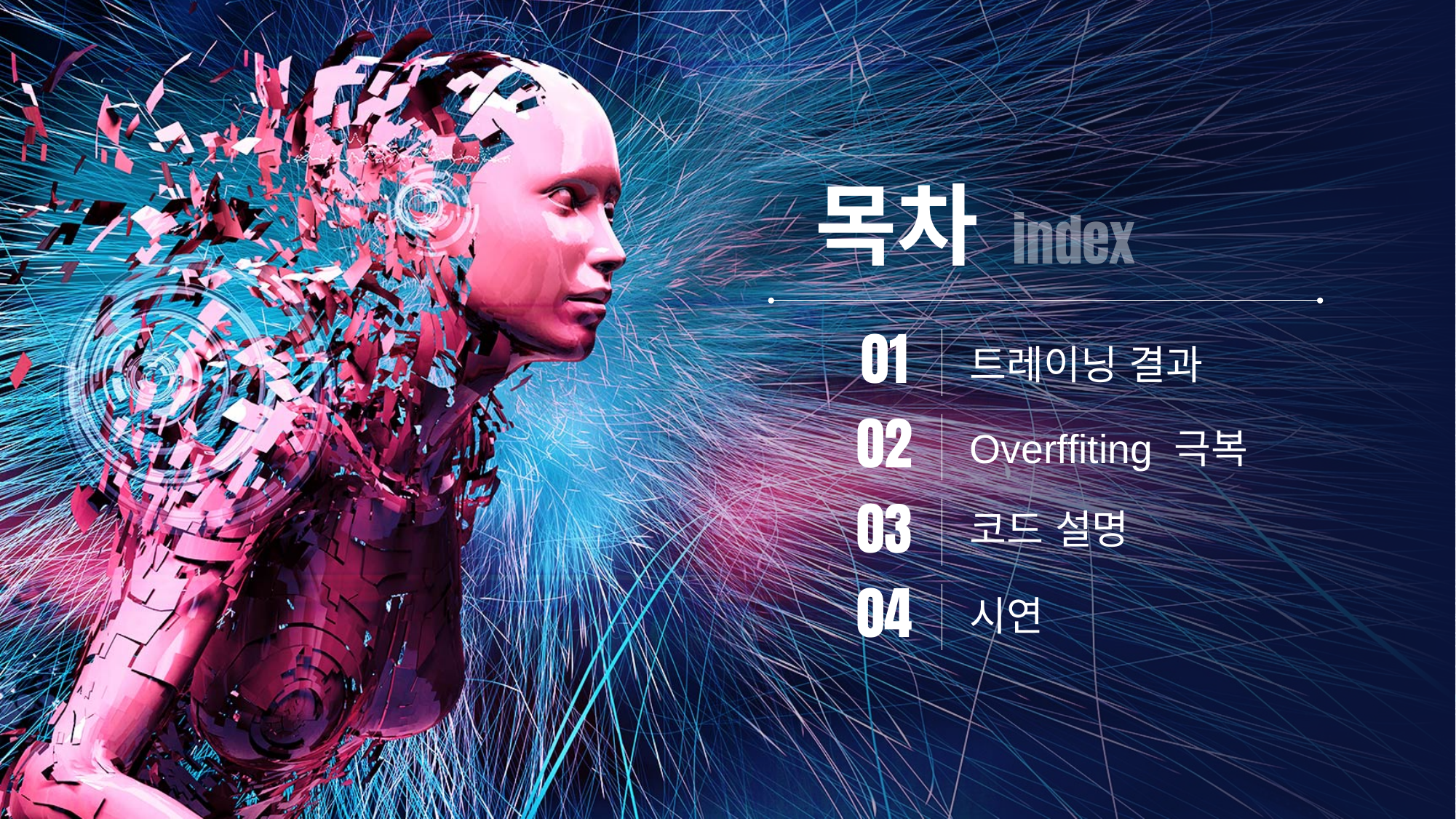

목차
index
01
트레이닝 결과
02
Overffiting 극복
03
코드 설명
04
시연